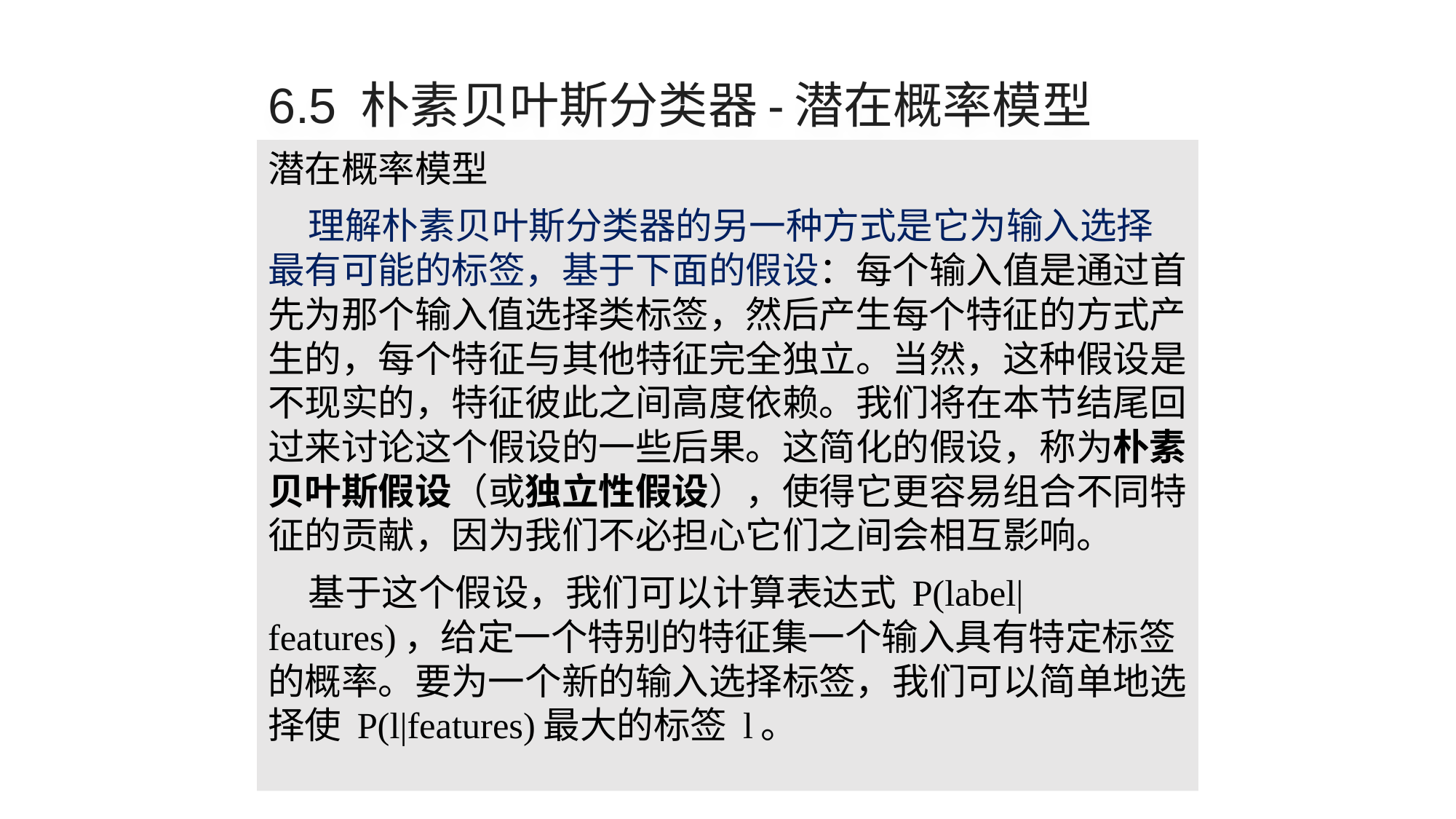

# 6.5 朴素贝叶斯分类器-潜在概率模型
潜在概率模型
理解朴素贝叶斯分类器的另一种方式是它为输入选择最有可能的标签，基于下面的假设：每个输入值是通过首先为那个输入值选择类标签，然后产生每个特征的方式产生的，每个特征与其他特征完全独立。当然，这种假设是不现实的，特征彼此之间高度依赖。我们将在本节结尾回过来讨论这个假设的一些后果。这简化的假设，称为朴素贝叶斯假设（或独立性假设），使得它更容易组合不同特征的贡献，因为我们不必担心它们之间会相互影响。
基于这个假设，我们可以计算表达式 P(label|features)，给定一个特别的特征集一个输入具有特定标签的概率。要为一个新的输入选择标签，我们可以简单地选择使 P(l|features)最大的标签 l。